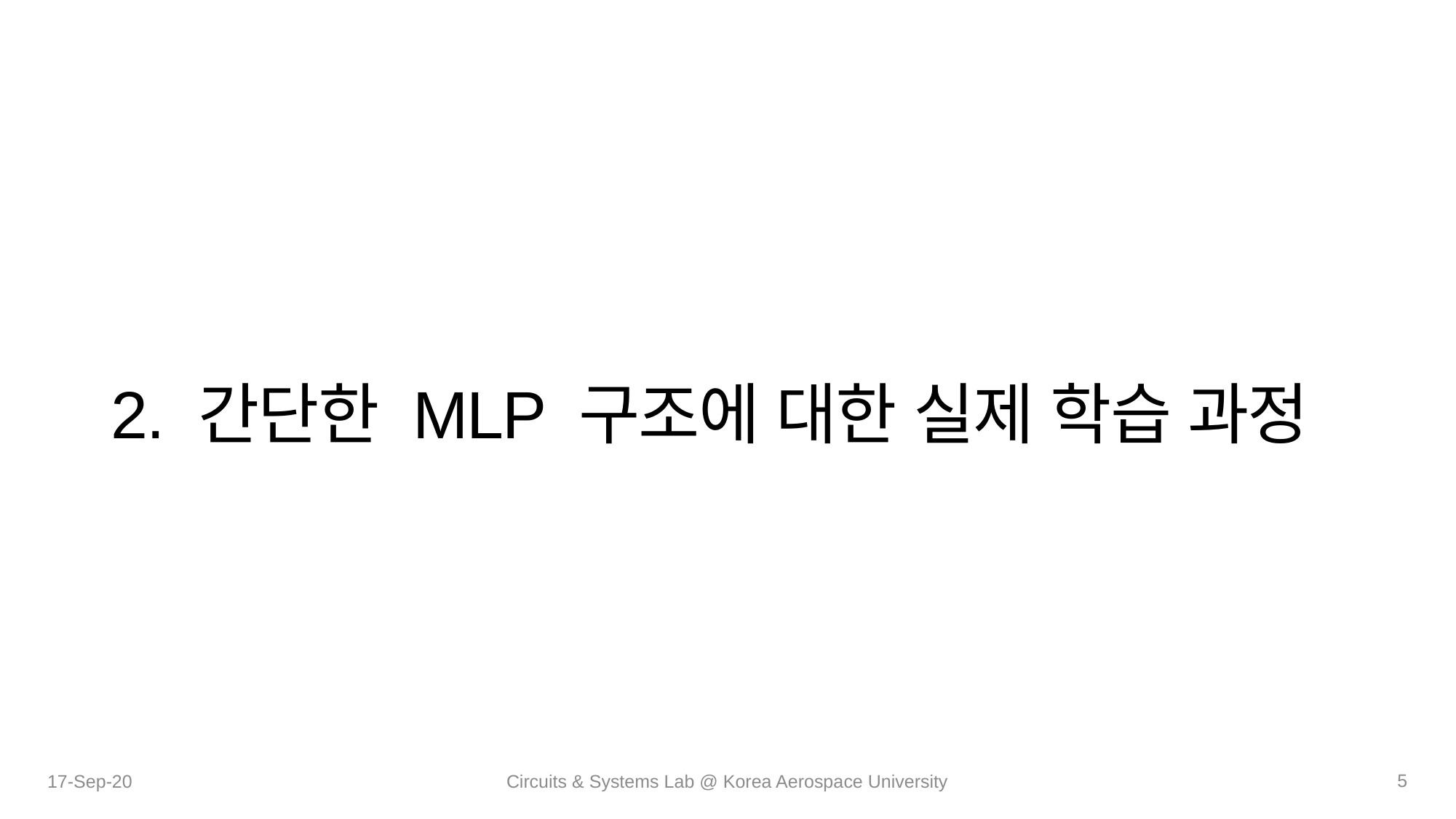

# 2. 간단한 MLP 구조에 대한 실제 학습 과정
5
17-Sep-20
Circuits & Systems Lab @ Korea Aerospace University